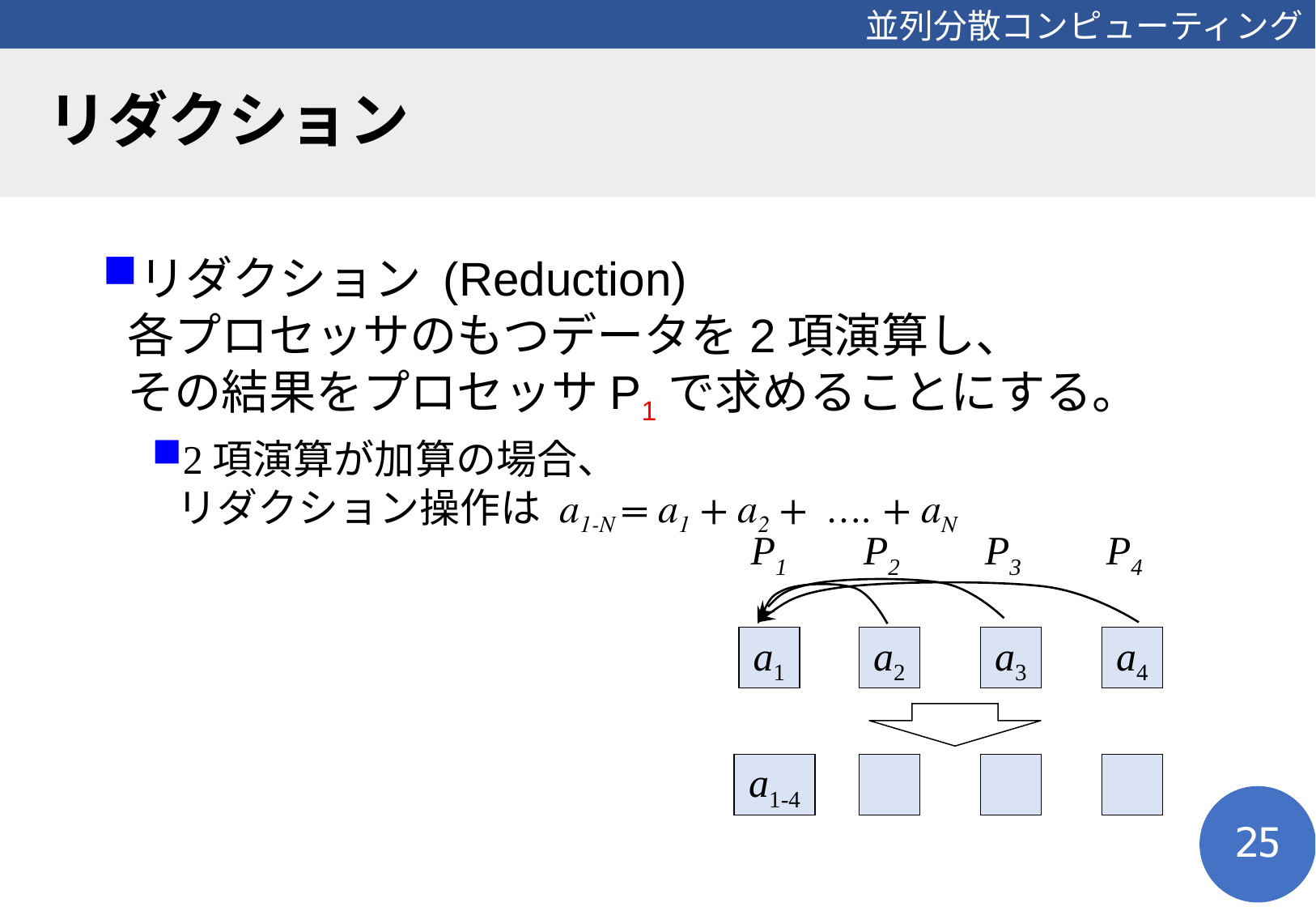

# リダクション
リダクション (Reduction)
各プロセッサのもつデータを2項演算し、
その結果をプロセッサP1で求めることにする。
2項演算が加算の場合、
リダクション操作は a1-N = a1 + a2 +  …. + aN

P1
P2
P3
P4

a1
a2
a3
a4

a1-4

25